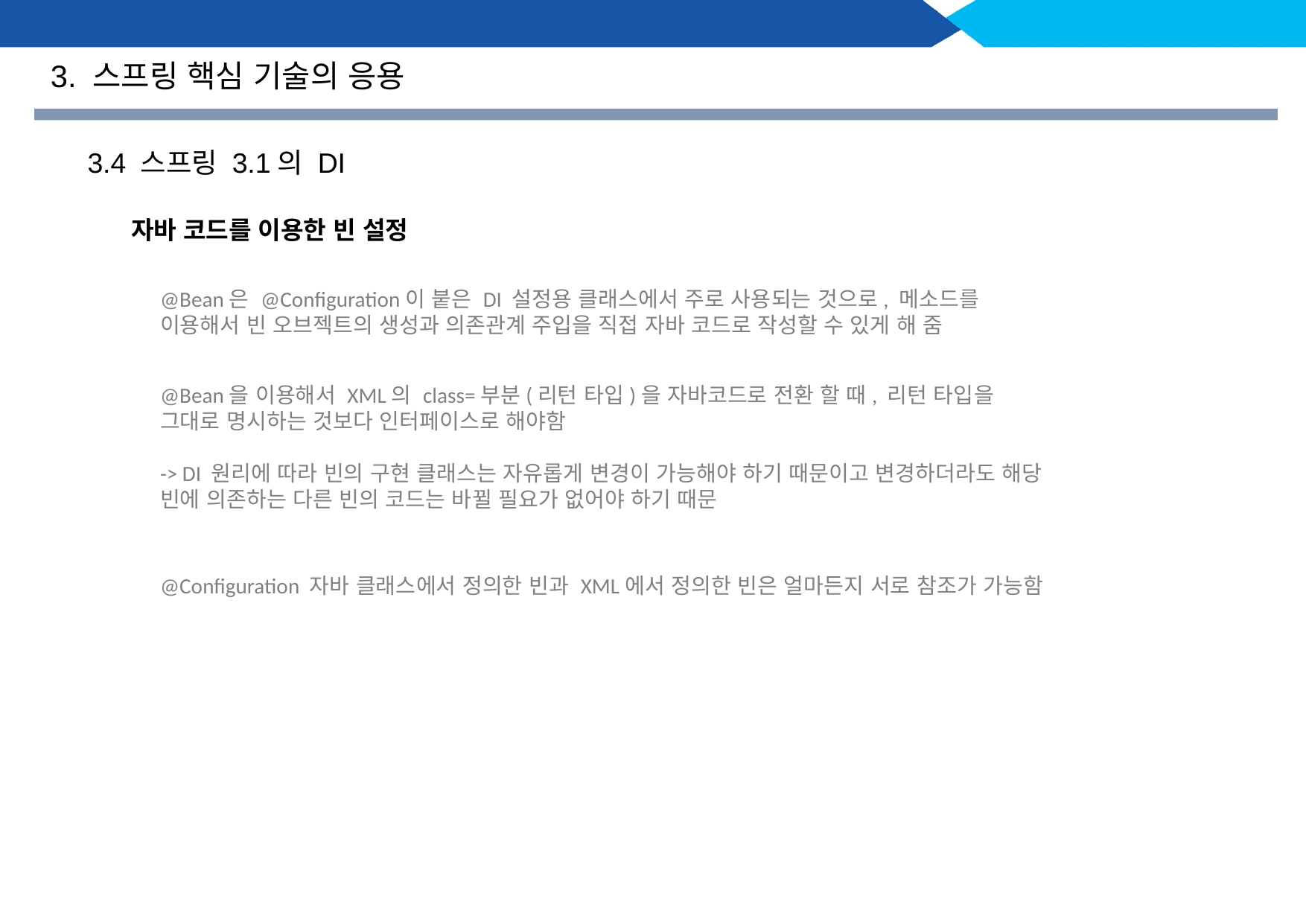

3. 스프링 핵심 기술의 응용
3.4 스프링 3.1의 DI
자바 코드를 이용한 빈 설정
@Bean은 @Configuration이 붙은 DI 설정용 클래스에서 주로 사용되는 것으로, 메소드를 이용해서 빈 오브젝트의 생성과 의존관계 주입을 직접 자바 코드로 작성할 수 있게 해 줌
@Bean을 이용해서 XML의 class=부분(리턴 타입)을 자바코드로 전환 할 때, 리턴 타입을 그대로 명시하는 것보다 인터페이스로 해야함

-> DI 원리에 따라 빈의 구현 클래스는 자유롭게 변경이 가능해야 하기 때문이고 변경하더라도 해당 빈에 의존하는 다른 빈의 코드는 바뀔 필요가 없어야 하기 때문
@Configuration 자바 클래스에서 정의한 빈과 XML에서 정의한 빈은 얼마든지 서로 참조가 가능함